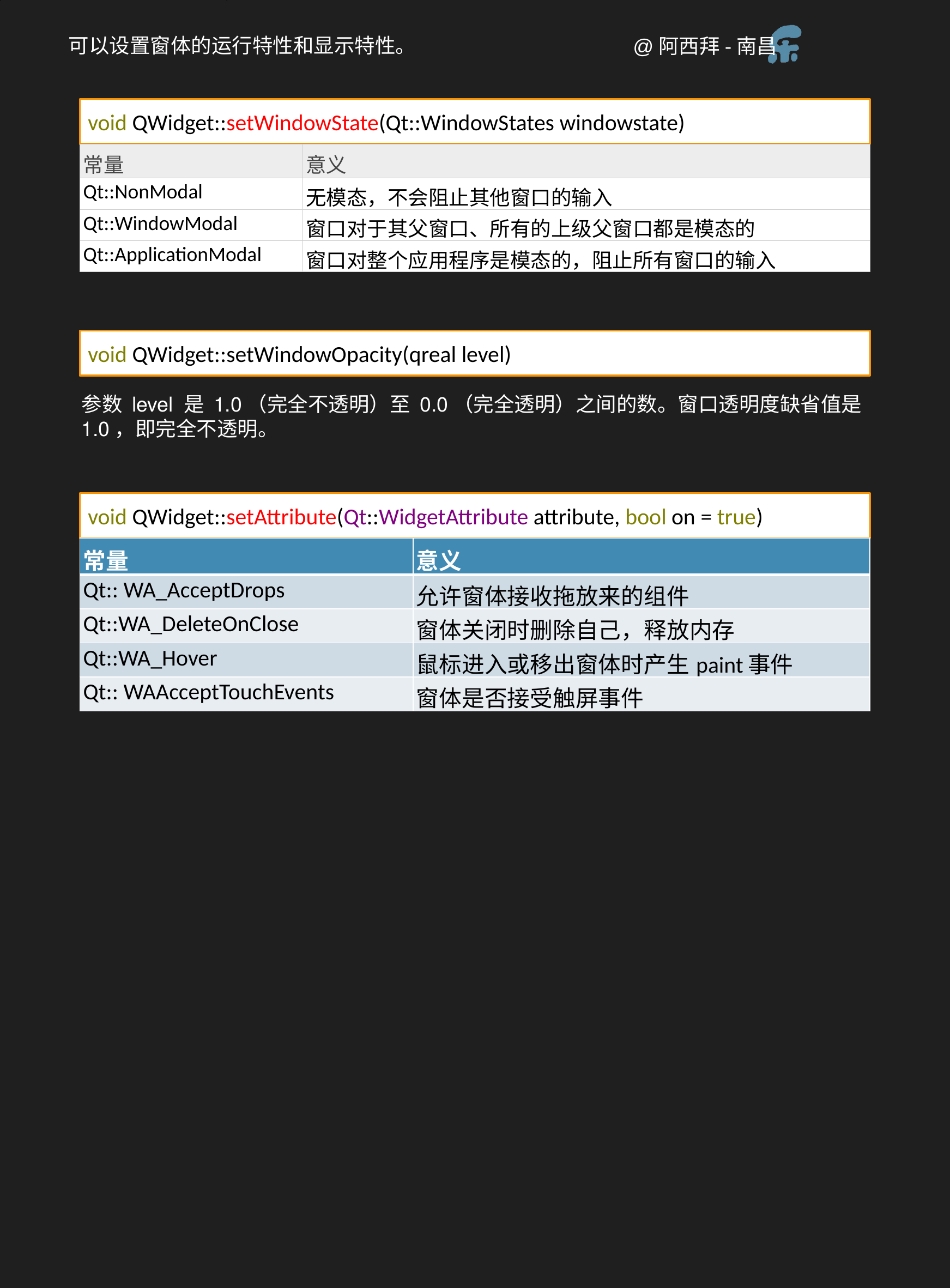

可以设置窗体的运行特性和显示特性。
void QWidget::setWindowState(Qt::WindowStates windowstate)
| 常量 | 意义 |
| --- | --- |
| Qt::NonModal | 无模态，不会阻止其他窗口的输入 |
| Qt::WindowModal | 窗口对于其父窗口、所有的上级父窗口都是模态的 |
| Qt::ApplicationModal | 窗口对整个应用程序是模态的，阻止所有窗口的输入 |
void QWidget::setWindowOpacity(qreal level)
参数 level 是 1.0（完全不透明）至 0.0（完全透明）之间的数。窗口透明度缺省值是 1.0，即完全不透明。
void QWidget::setAttribute(Qt::WidgetAttribute attribute, bool on = true)
| 常量 | 意义 |
| --- | --- |
| Qt:: WA\_AcceptDrops | 允许窗体接收拖放来的组件 |
| Qt::WA\_DeleteOnClose | 窗体关闭时删除自己，释放内存 |
| Qt::WA\_Hover | 鼠标进入或移出窗体时产生paint事件 |
| Qt:: WAAcceptTouchEvents | 窗体是否接受触屏事件 |